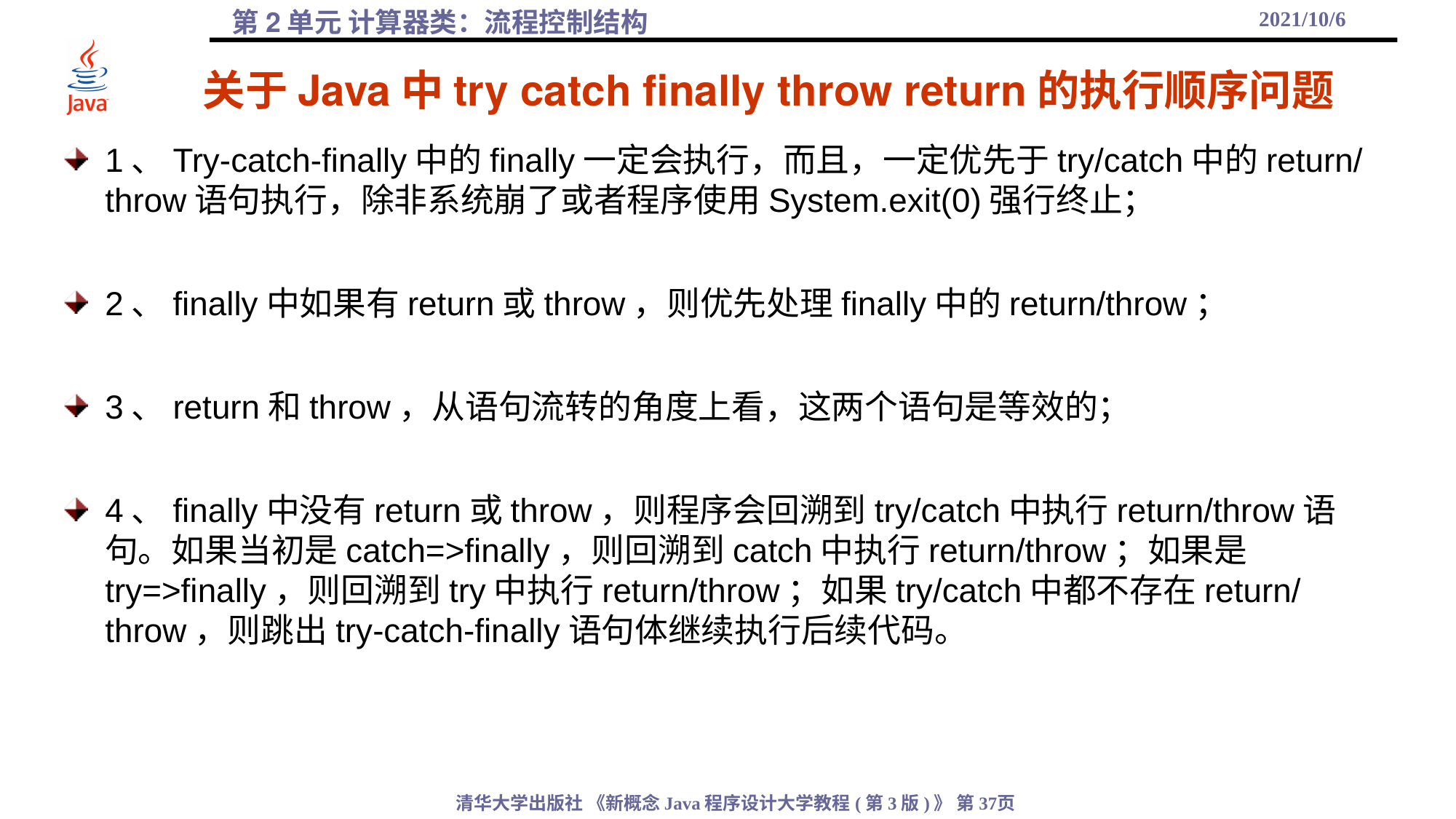

2021/10/6
# 关于Java中try catch finally throw return的执行顺序问题
1、Try-catch-finally中的finally一定会执行，而且，一定优先于try/catch中的return/throw语句执行，除非系统崩了或者程序使用System.exit(0)强行终止；

2、finally中如果有return或throw，则优先处理finally中的return/throw；

3、return和throw，从语句流转的角度上看，这两个语句是等效的；

4、finally中没有return或throw，则程序会回溯到try/catch中执行return/throw语句。如果当初是catch=>finally，则回溯到catch中执行return/throw；如果是try=>finally，则回溯到try中执行return/throw；如果try/catch中都不存在return/throw，则跳出try-catch-finally语句体继续执行后续代码。